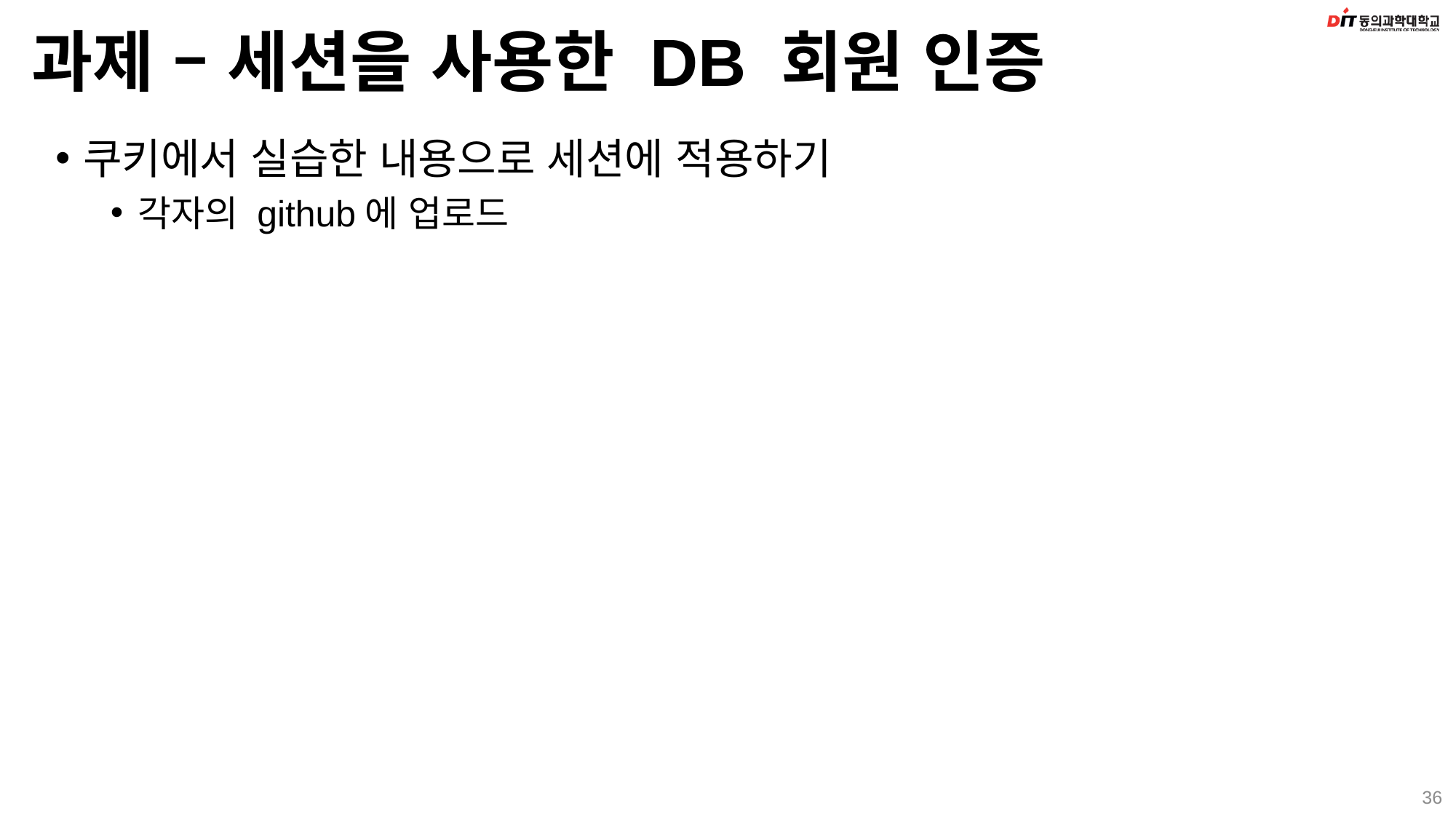

# 과제 – 세션을 사용한 DB 회원 인증
쿠키에서 실습한 내용으로 세션에 적용하기
각자의 github에 업로드

36